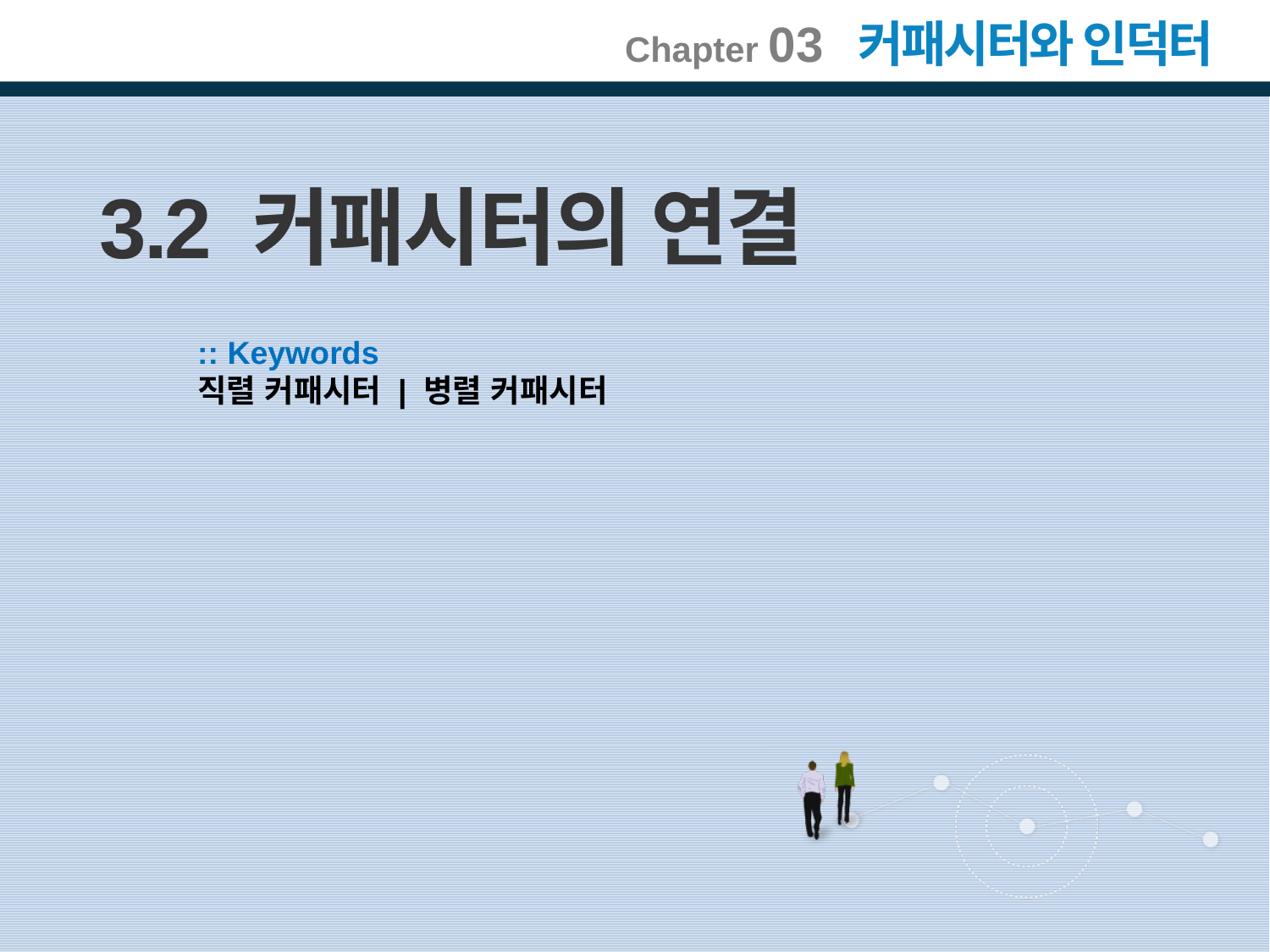

3.2 커패시터의 연결
:: Keywords
직렬 커패시터 | 병렬 커패시터